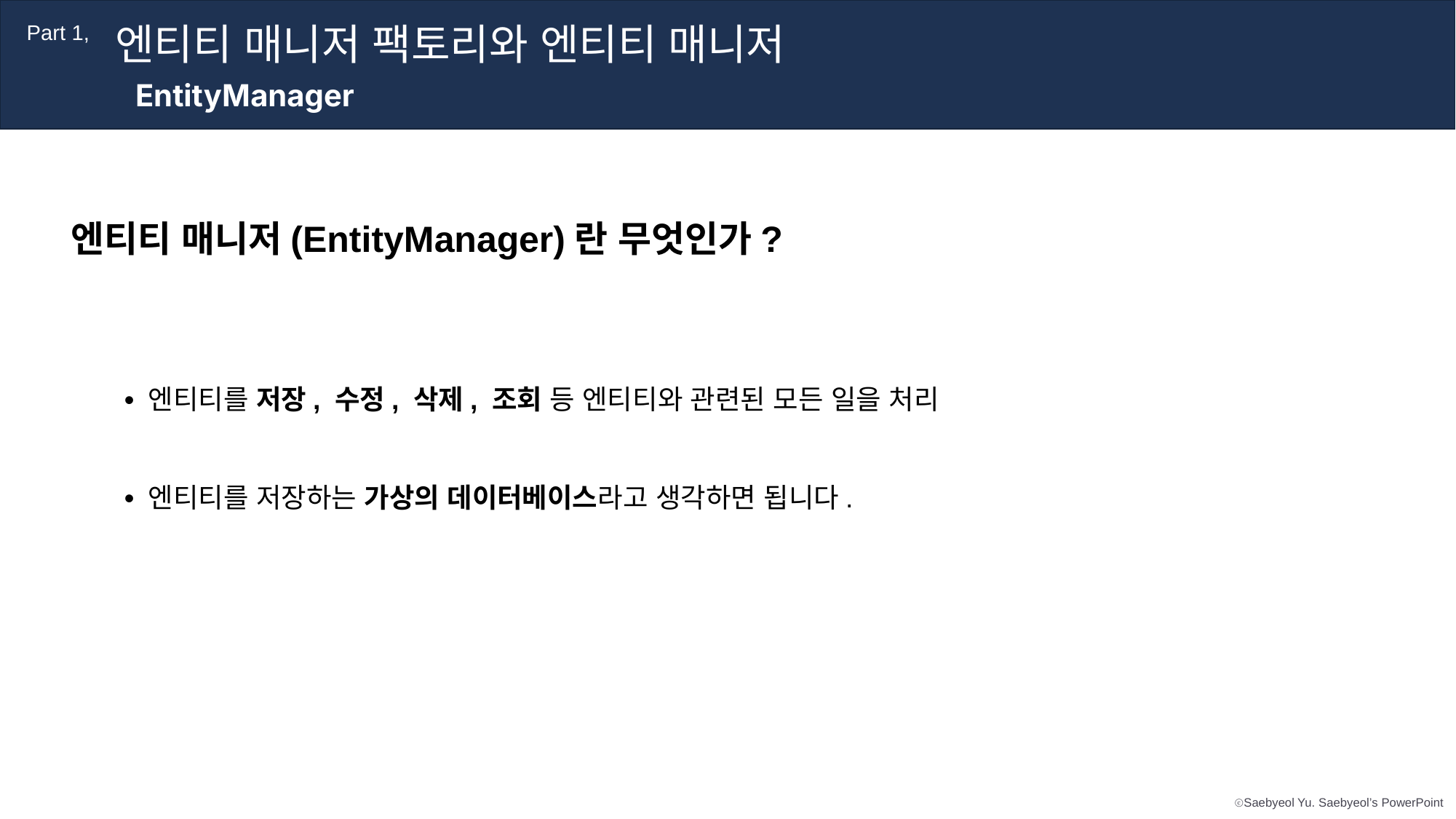

엔티티 매니저 팩토리와 엔티티 매니저
Part 1,
EntityManager
엔티티 매니저(EntityManager)란 무엇인가?
• 엔티티를 저장, 수정, 삭제, 조회 등 엔티티와 관련된 모든 일을 처리

• 엔티티를 저장하는 가상의 데이터베이스라고 생각하면 됩니다.